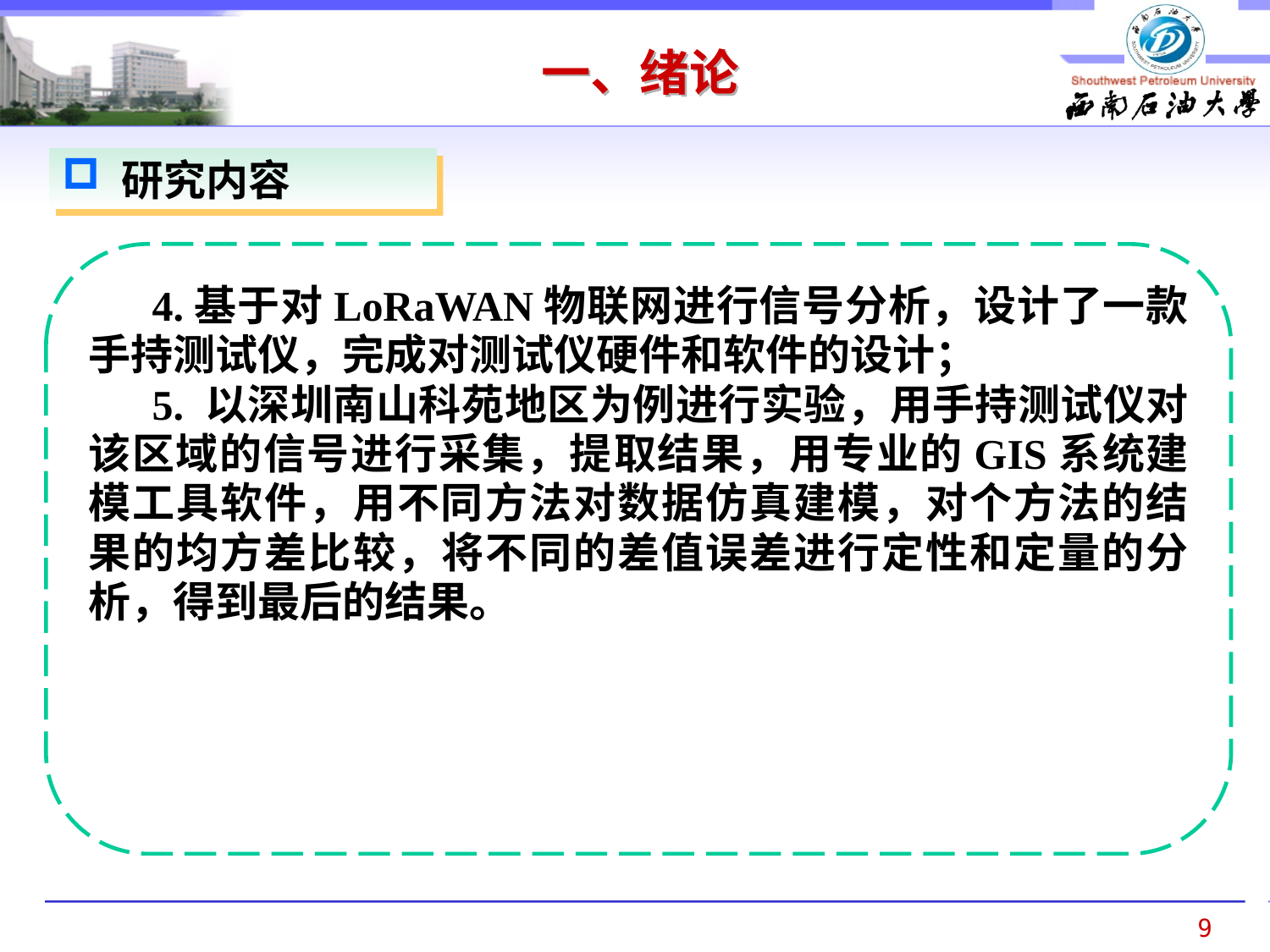

一、绪论
 研究内容
4.基于对LoRaWAN物联网进行信号分析，设计了一款手持测试仪，完成对测试仪硬件和软件的设计；
5. 以深圳南山科苑地区为例进行实验，用手持测试仪对该区域的信号进行采集，提取结果，用专业的GIS系统建模工具软件，用不同方法对数据仿真建模，对个方法的结果的均方差比较，将不同的差值误差进行定性和定量的分析，得到最后的结果。

9